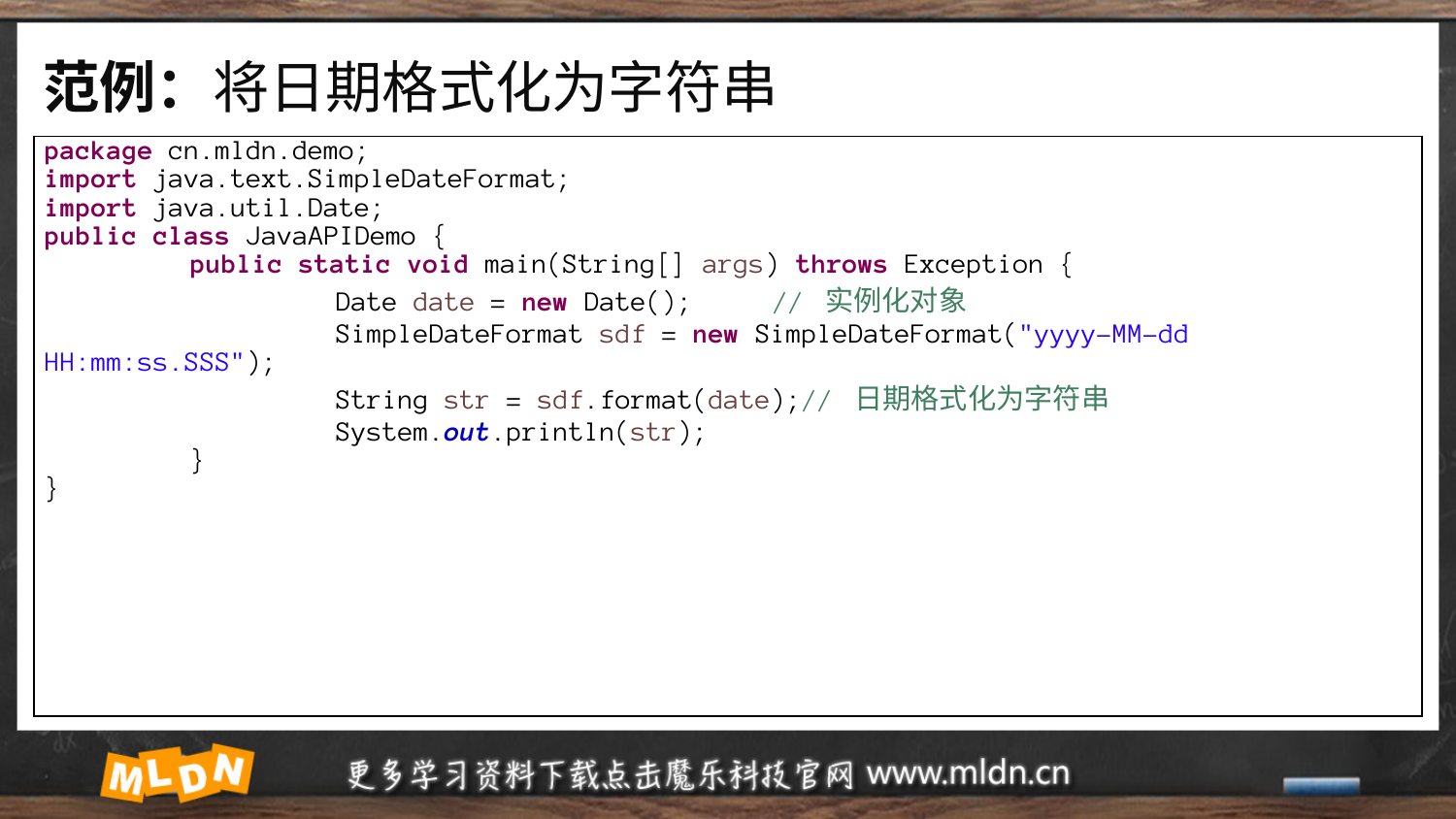

# 范例：将日期格式化为字符串
| package cn.mldn.demo; import java.text.SimpleDateFormat; import java.util.Date; public class JavaAPIDemo { public static void main(String[] args) throws Exception { Date date = new Date(); // 实例化对象 SimpleDateFormat sdf = new SimpleDateFormat("yyyy-MM-dd HH:mm:ss.SSS"); String str = sdf.format(date);// 日期格式化为字符串 System.out.println(str); } } |
| --- |